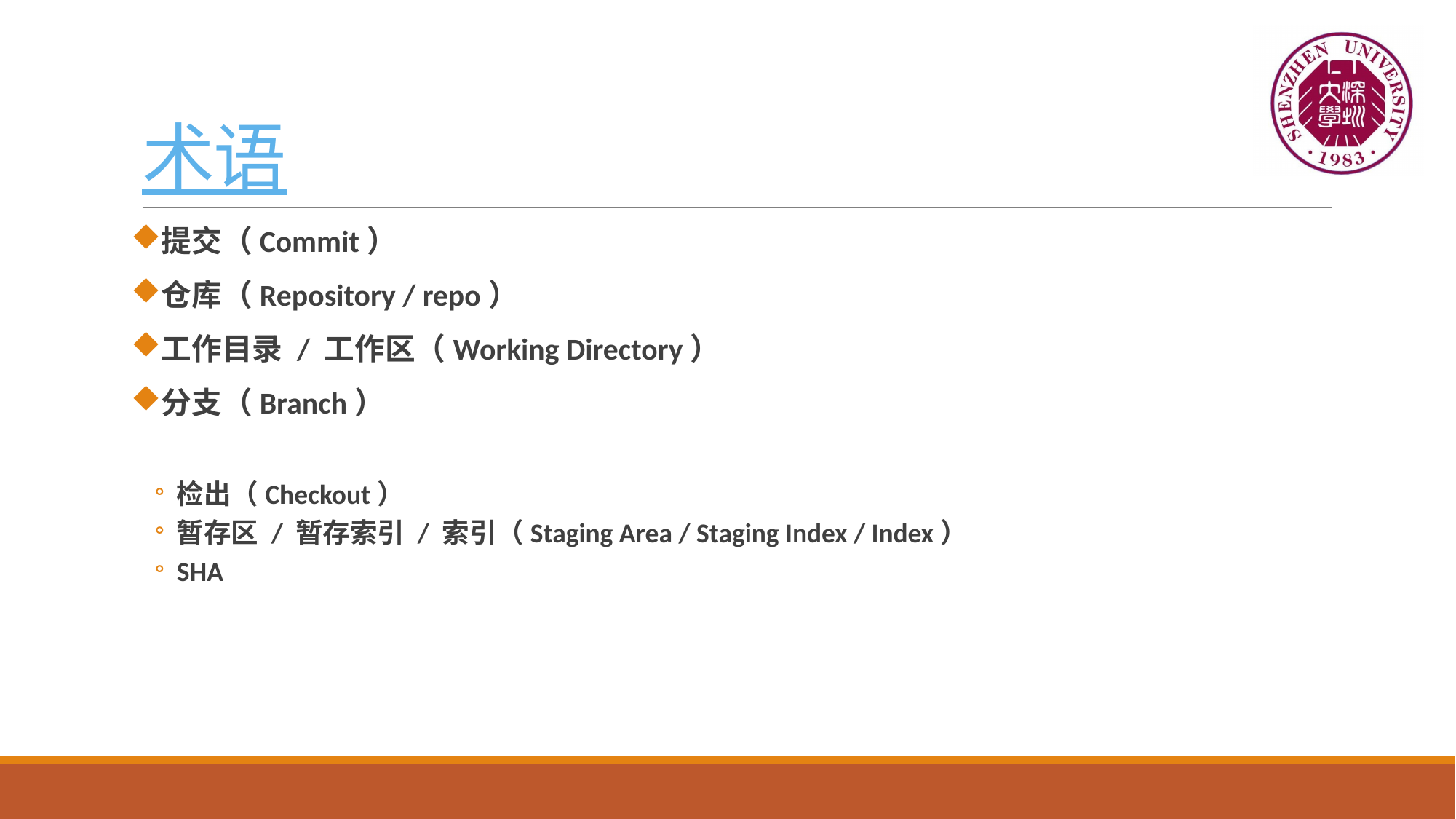

# 术语
提交（Commit）
仓库（Repository / repo）
工作目录 / 工作区（Working Directory）
分支（Branch）

检出（Checkout）
暂存区 / 暂存索引 / 索引（Staging Area / Staging Index / Index）
SHA